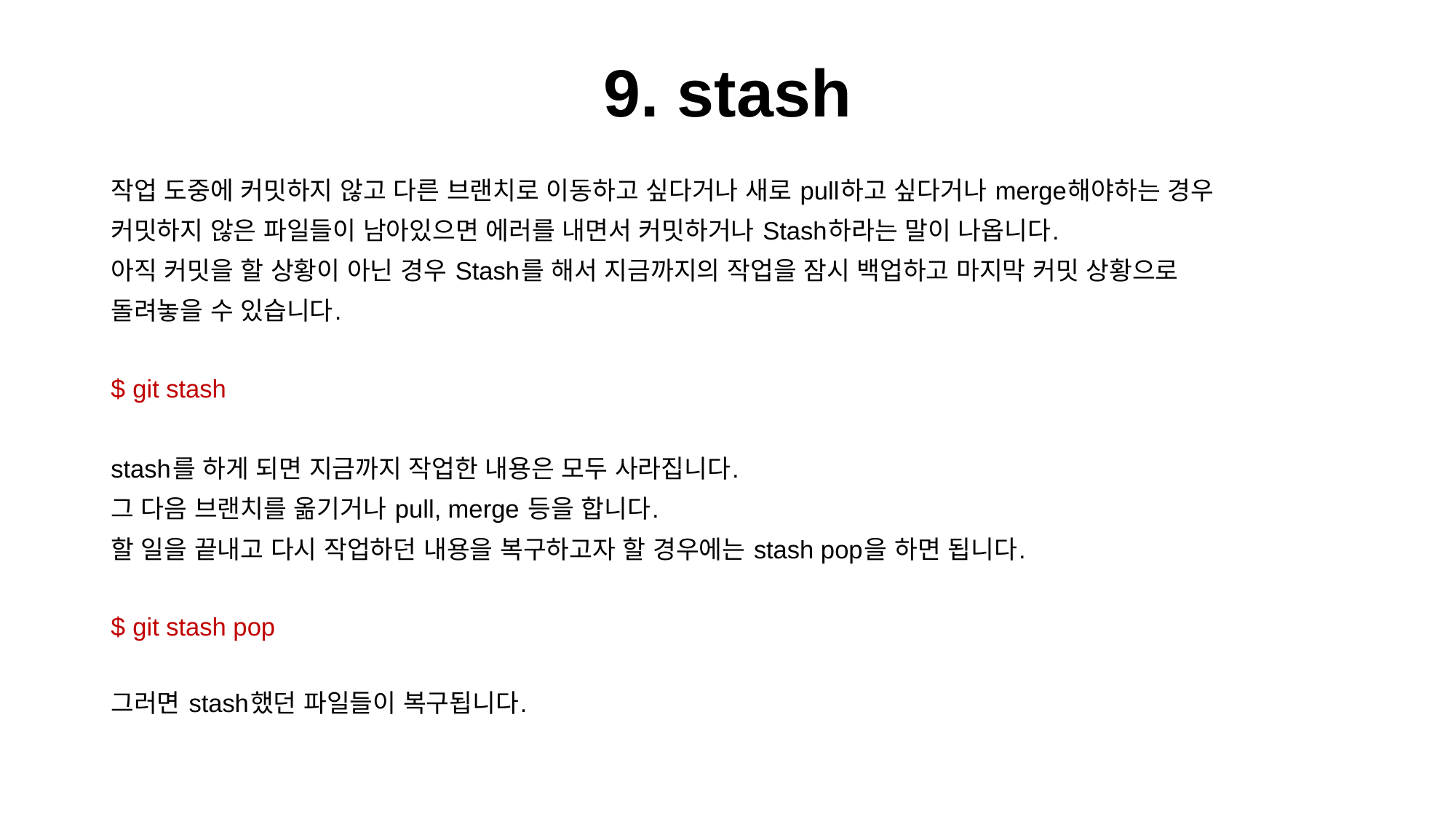

# 9. stash
작업 도중에 커밋하지 않고 다른 브랜치로 이동하고 싶다거나 새로 pull하고 싶다거나 merge해야하는 경우
커밋하지 않은 파일들이 남아있으면 에러를 내면서 커밋하거나 Stash하라는 말이 나옵니다.
아직 커밋을 할 상황이 아닌 경우 Stash를 해서 지금까지의 작업을 잠시 백업하고 마지막 커밋 상황으로
돌려놓을 수 있습니다.
$ git stash

stash를 하게 되면 지금까지 작업한 내용은 모두 사라집니다.
그 다음 브랜치를 옮기거나 pull, merge 등을 합니다.
할 일을 끝내고 다시 작업하던 내용을 복구하고자 할 경우에는 stash pop을 하면 됩니다.
$ git stash pop
그러면 stash했던 파일들이 복구됩니다.